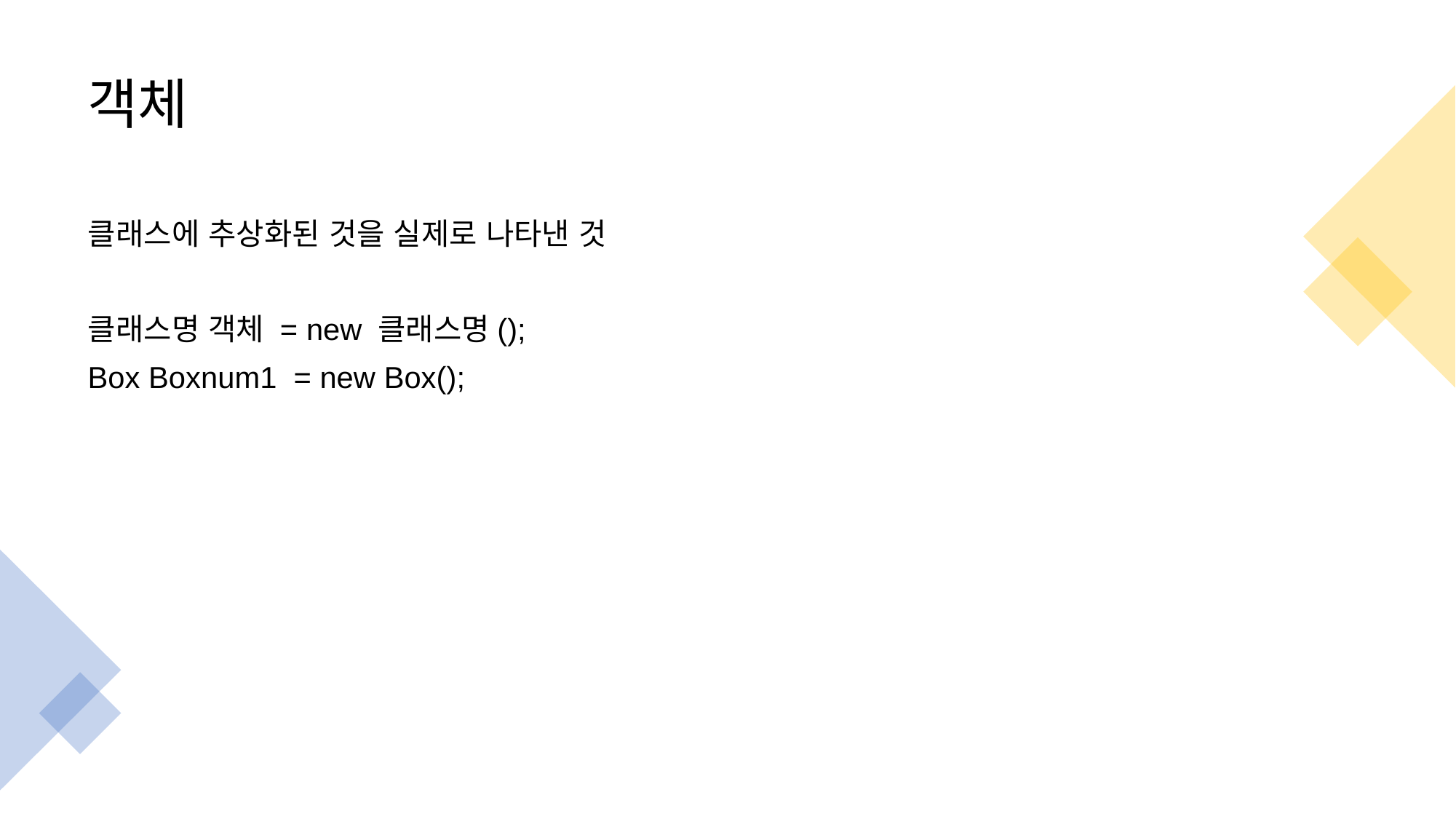

# 객체

클래스에 추상화된 것을 실제로 나타낸 것

클래스명 객체 = new 클래스명();
Box Boxnum1  = new Box();